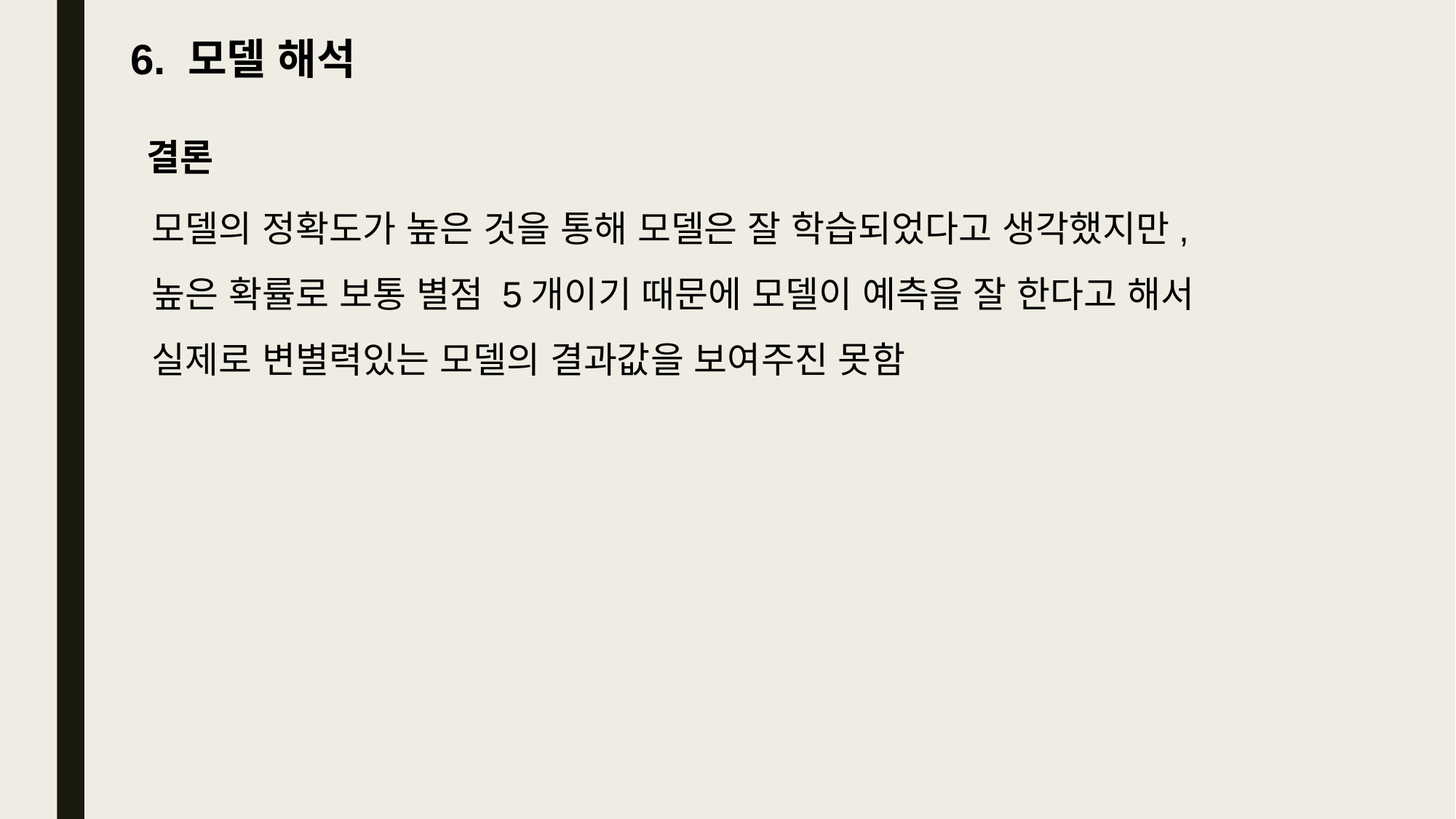

6. 모델 해석
결론
모델의 정확도가 높은 것을 통해 모델은 잘 학습되었다고 생각했지만,
높은 확률로 보통 별점 5개이기 때문에 모델이 예측을 잘 한다고 해서
실제로 변별력있는 모델의 결과값을 보여주진 못함